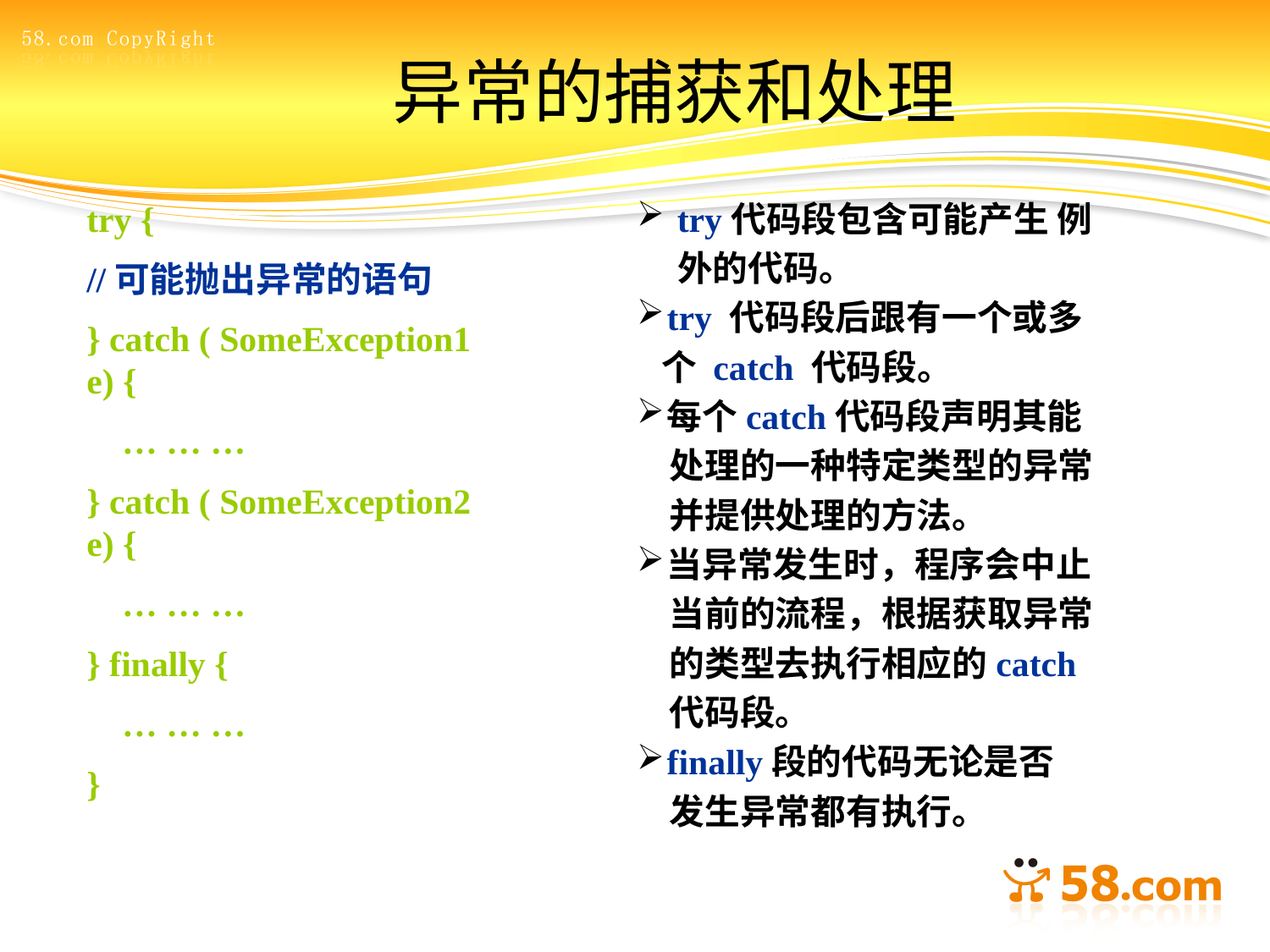

# 异常的捕获和处理
try {
//可能抛出异常的语句
} catch ( SomeException1 e) {
    … … …
} catch ( SomeException2 e) {
    … … …
} finally {
    … … …
}
 try代码段包含可能产生 例
    外的代码。
try 代码段后跟有一个或多
  个 catch 代码段。
每个catch代码段声明其能
   处理的一种特定类型的异常
   并提供处理的方法。
当异常发生时，程序会中止
   当前的流程，根据获取异常
   的类型去执行相应的catch
   代码段。
finally段的代码无论是否
   发生异常都有执行。